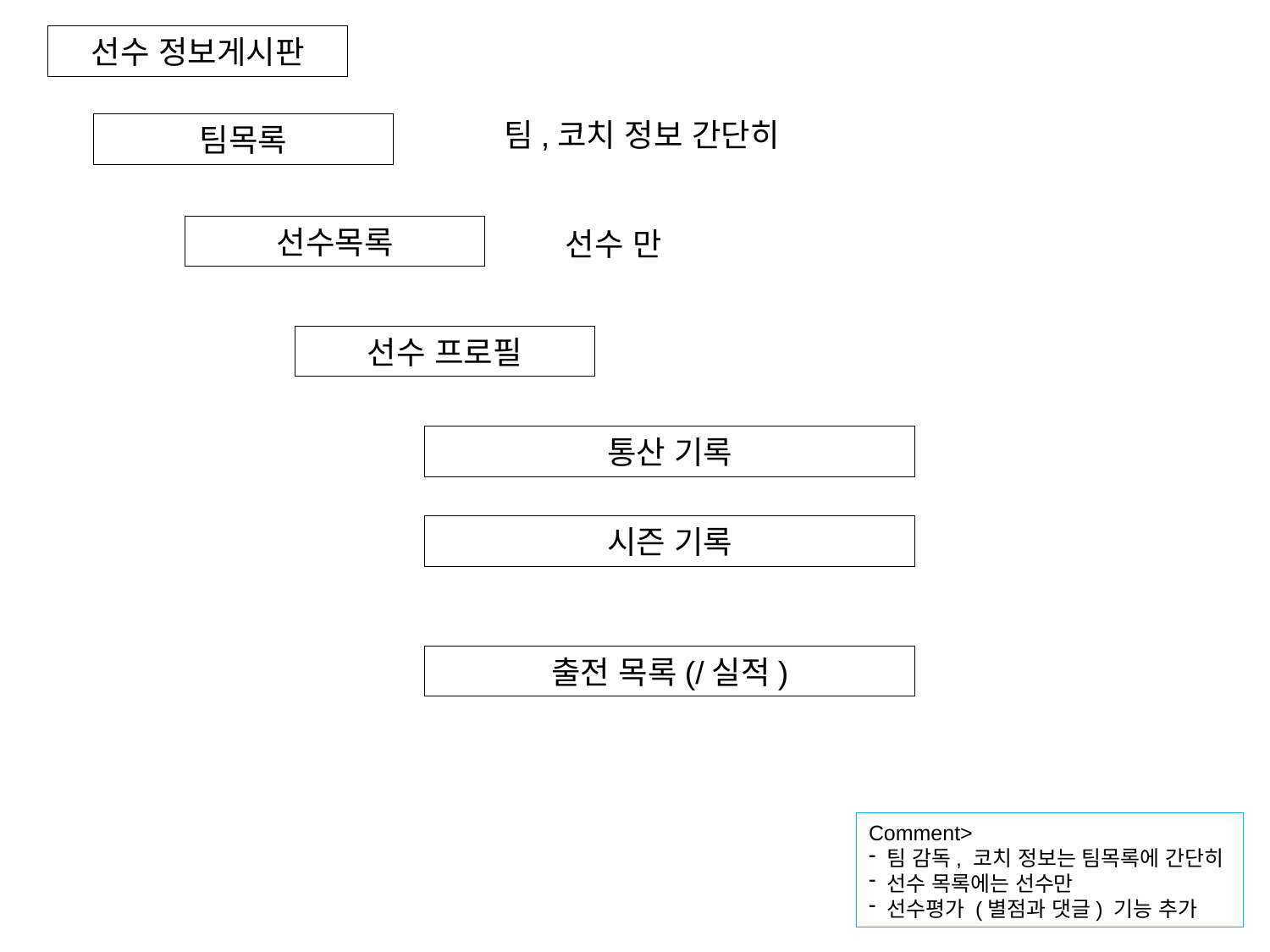

선수 정보게시판
팀,코치 정보 간단히
팀목록
선수목록
선수 만
선수 프로필
통산 기록
시즌 기록
출전 목록(/실적)
Comment>
 팀 감독, 코치 정보는 팀목록에 간단히
 선수 목록에는 선수만
 선수평가 (별점과 댓글) 기능 추가